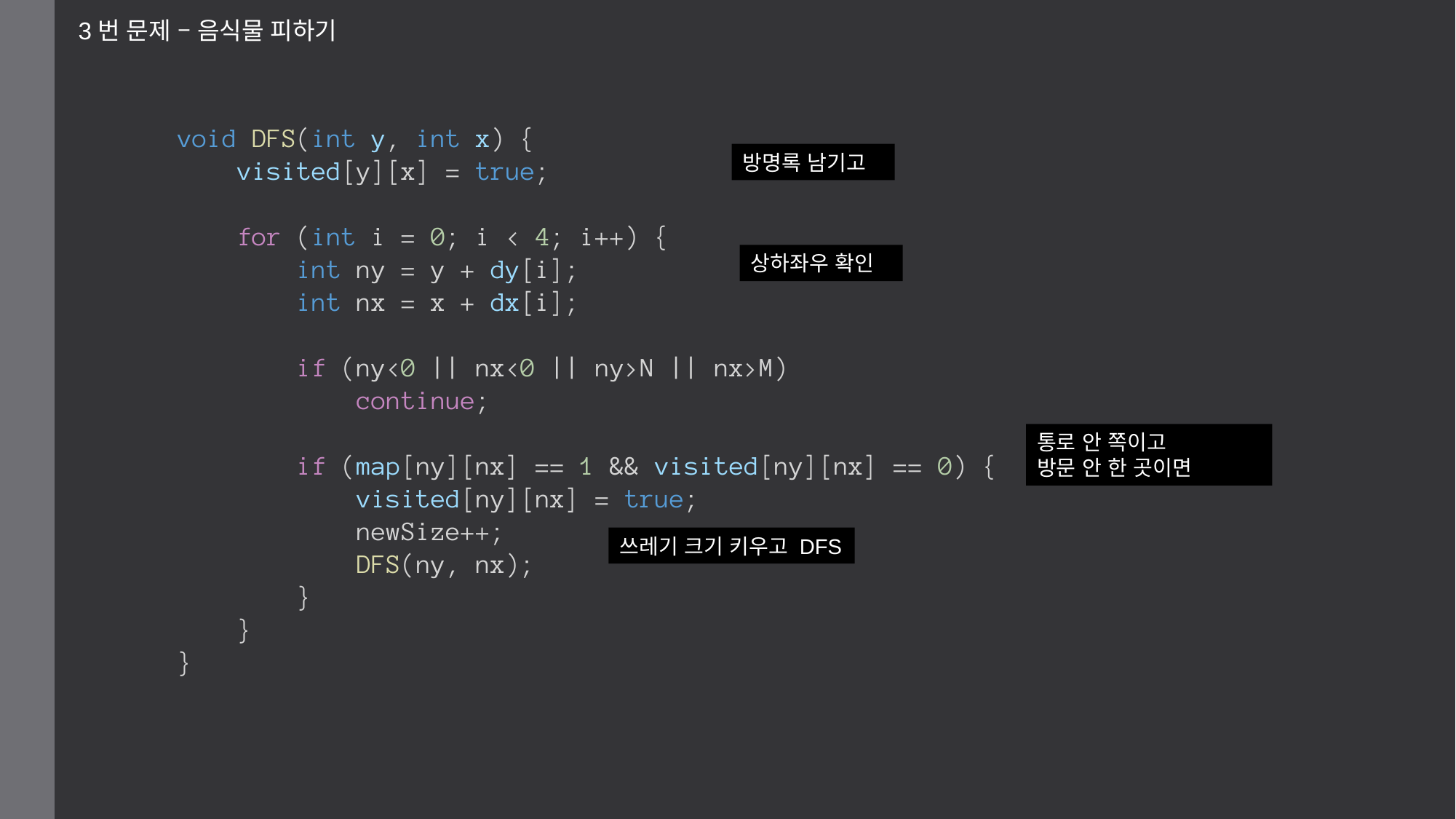

3번 문제 – 음식물 피하기
void DFS(int y, int x) {
    visited[y][x] = true;

    for (int i = 0; i < 4; i++) {
        int ny = y + dy[i];
        int nx = x + dx[i];

        if (ny<0 || nx<0 || ny>N || nx>M)
            continue;

        if (map[ny][nx] == 1 && visited[ny][nx] == 0) {
            visited[ny][nx] = true;
            newSize++;
            DFS(ny, nx);
        }
    }
}
방명록 남기고
상하좌우 확인
통로 안 쪽이고
방문 안 한 곳이면
쓰레기 크기 키우고 DFS